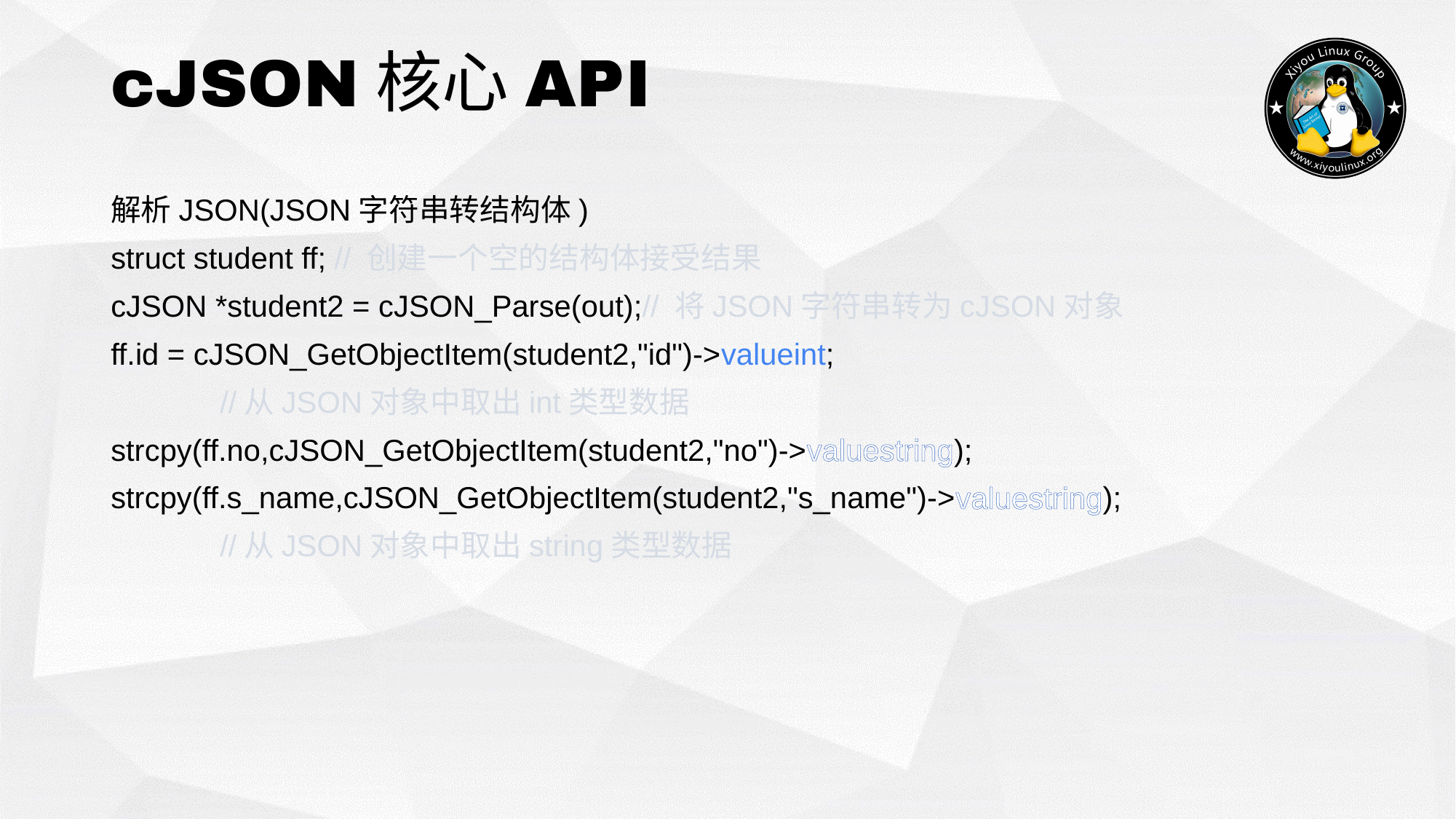

# cJSON核心API
解析JSON(JSON字符串转结构体)
struct student ff; // 创建一个空的结构体接受结果
cJSON *student2 = cJSON_Parse(out);// 将JSON字符串转为cJSON对象
ff.id = cJSON_GetObjectItem(student2,"id")->valueint;
	//从JSON对象中取出int类型数据
strcpy(ff.no,cJSON_GetObjectItem(student2,"no")->valuestring);
strcpy(ff.s_name,cJSON_GetObjectItem(student2,"s_name")->valuestring);
	//从JSON对象中取出string类型数据